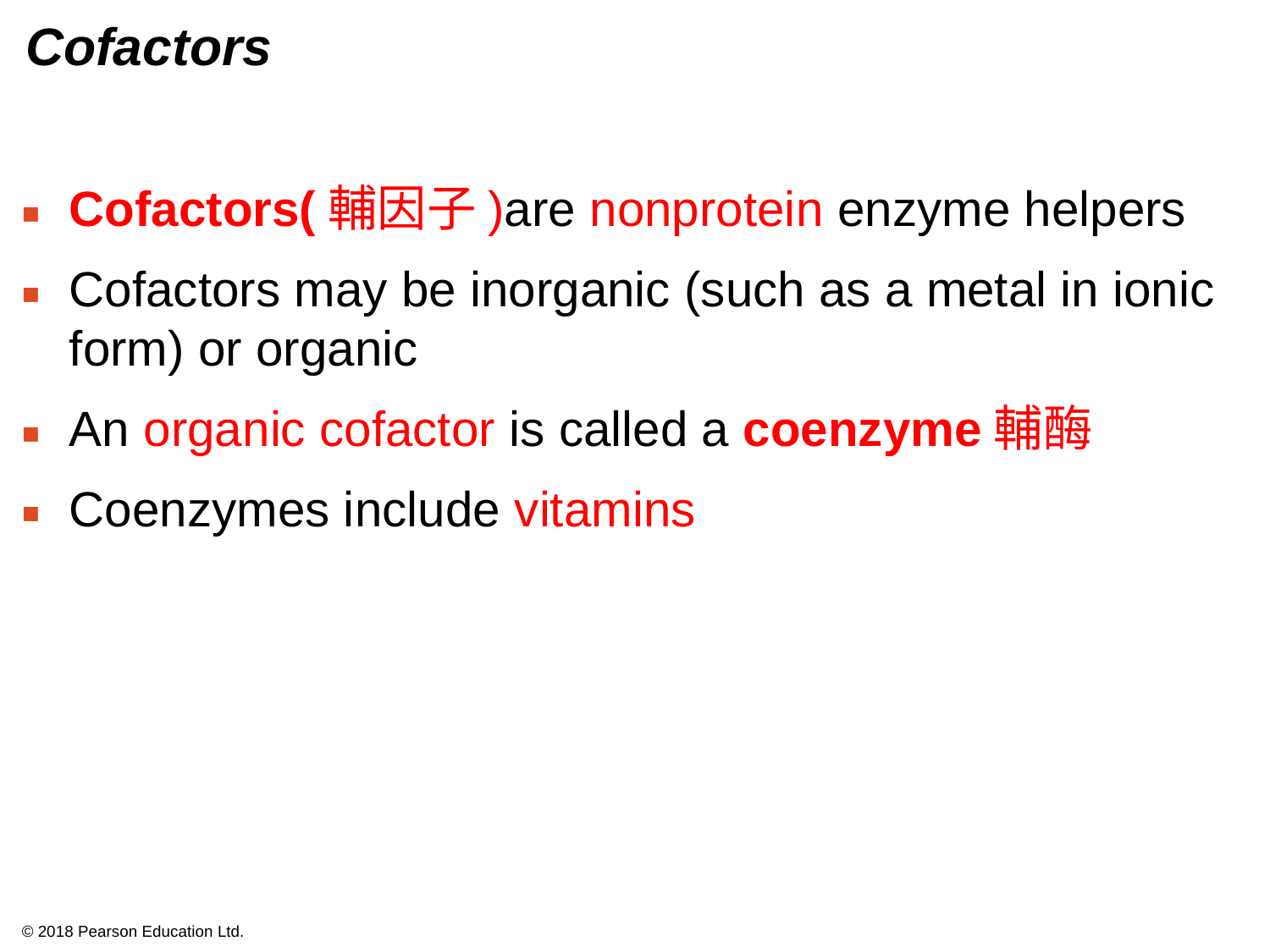

# Cofactors
Cofactors(輔因子)are nonprotein enzyme helpers
Cofactors may be inorganic (such as a metal in ionic form) or organic
An organic cofactor is called a coenzyme輔酶
Coenzymes include vitamins
© 2018 Pearson Education Ltd.